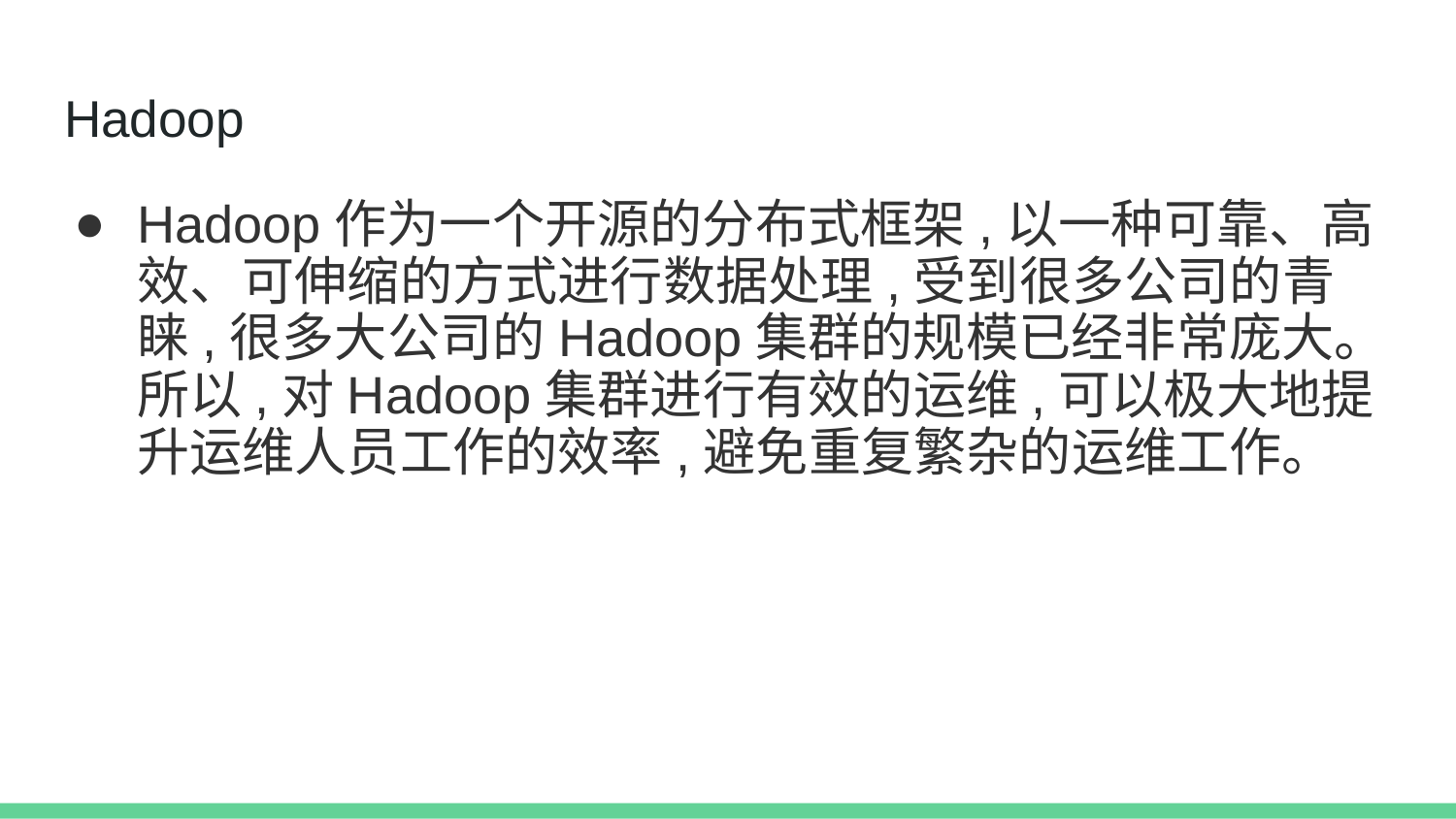

# Hadoop
Hadoop作为一个开源的分布式框架,以一种可靠、高效、可伸缩的方式进行数据处理,受到很多公司的青睐,很多大公司的Hadoop集群的规模已经非常庞大。所以,对Hadoop集群进行有效的运维,可以极大地提升运维人员工作的效率,避免重复繁杂的运维工作。